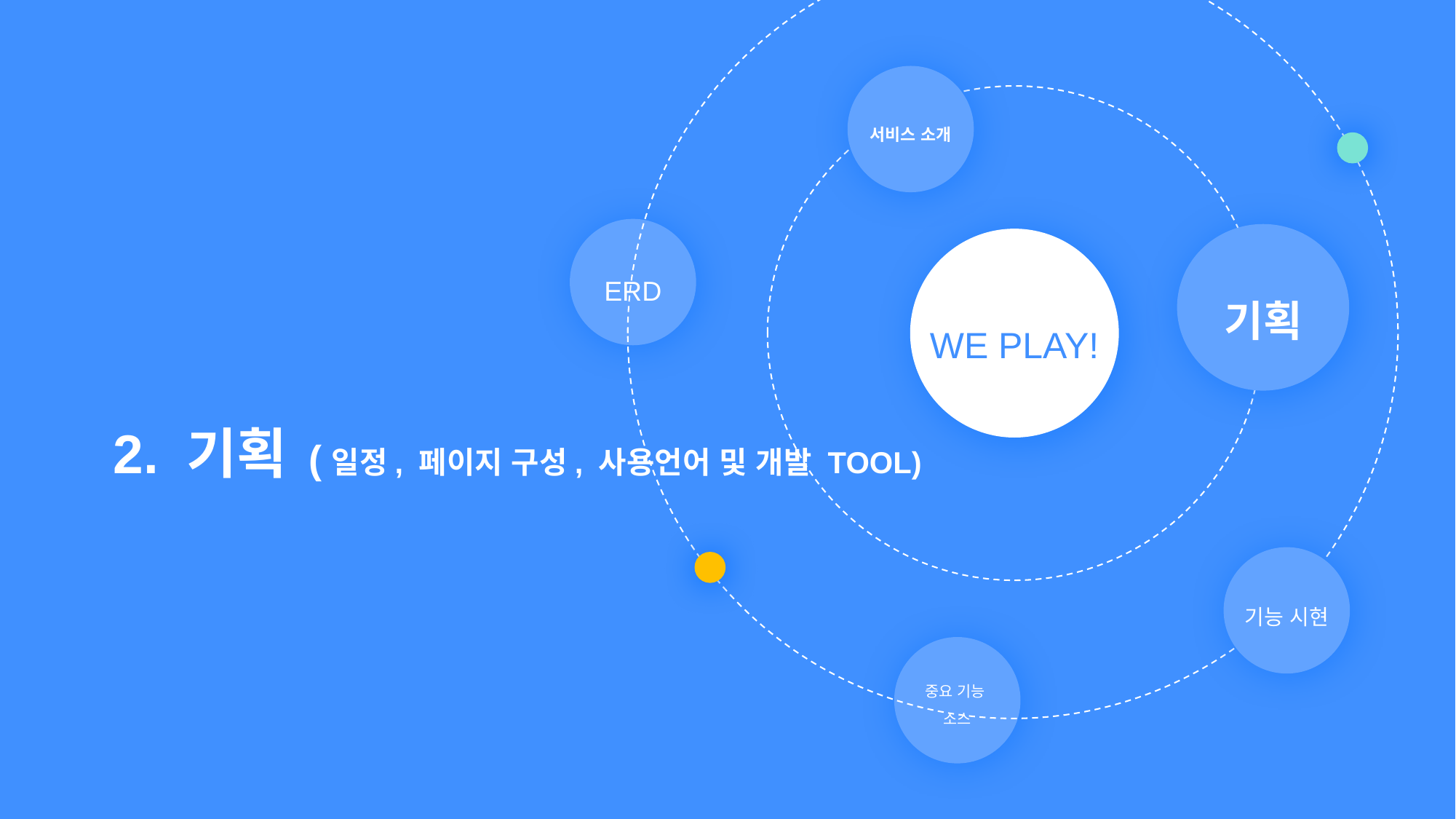

서비스 소개

ERD
기획
WE PLAY!
2. 기획 (일정, 페이지 구성, 사용언어 및 개발 TOOL)

기능 시현

중요 기능
소스